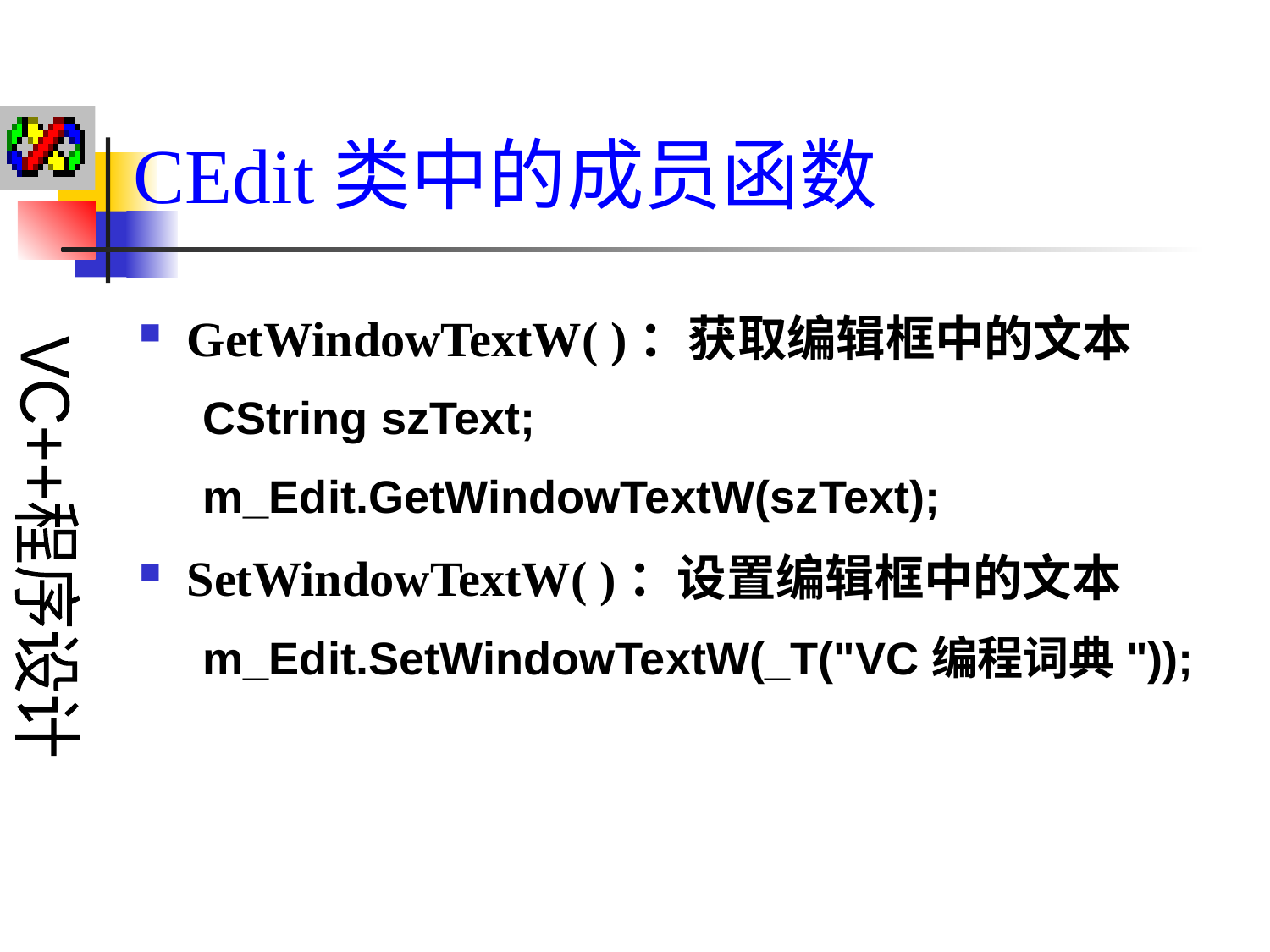

CEdit类中的成员函数
GetWindowTextW( )：获取编辑框中的文本
CString szText;
m_Edit.GetWindowTextW(szText);
SetWindowTextW( )：设置编辑框中的文本
m_Edit.SetWindowTextW(_T("VC编程词典"));